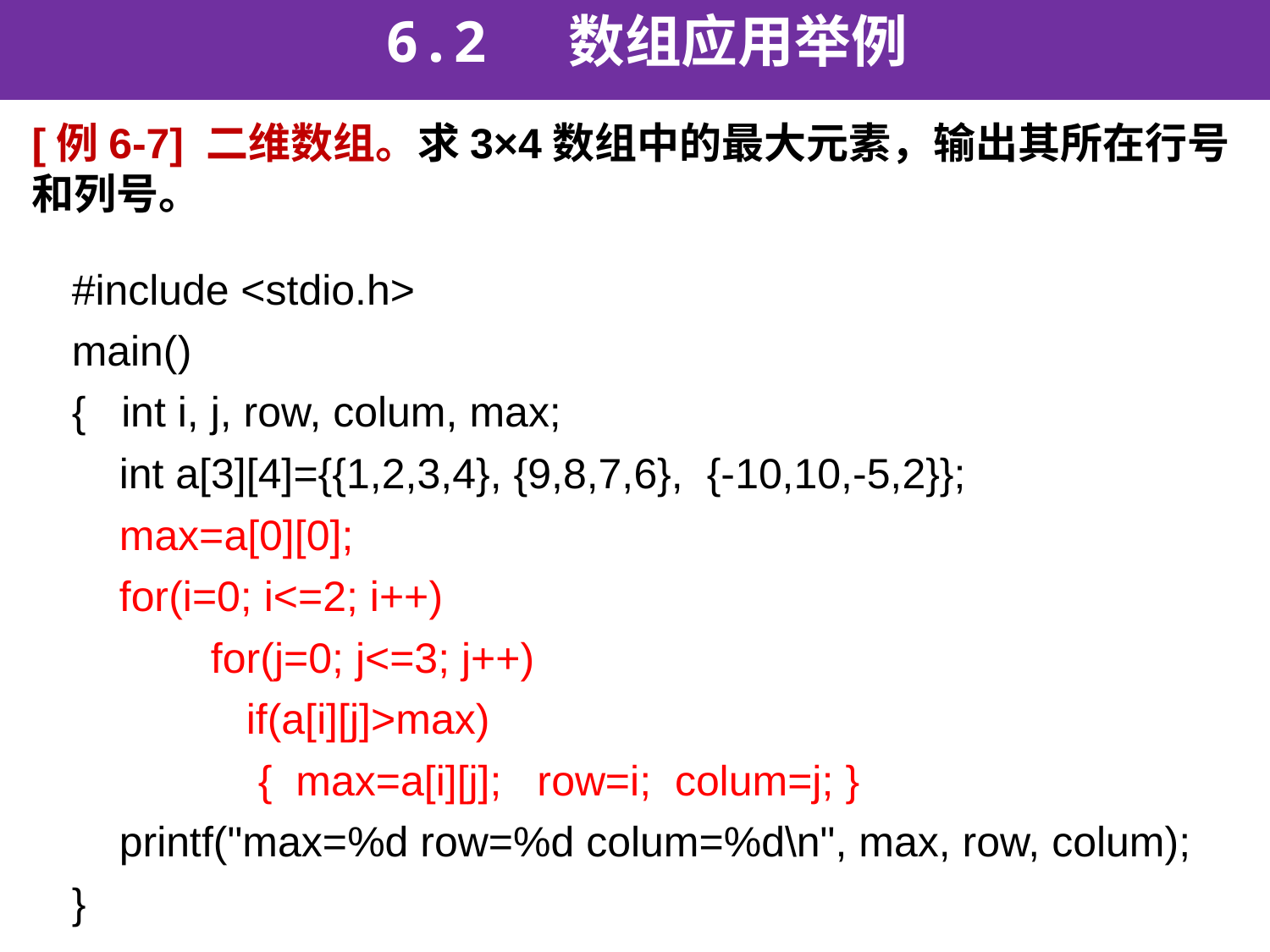

6.2  数组应用举例
[例6-7] 二维数组。求3×4数组中的最大元素，输出其所在行号和列号。
#include <stdio.h>
main()
{   int i, j, row, colum, max;
    int a[3][4]={{1,2,3,4}, {9,8,7,6},  {-10,10,-5,2}};
    max=a[0][0];
    for(i=0; i<=2; i++)
	 for(j=0; j<=3; j++)
	    if(a[i][j]>max)
	     {  max=a[i][j];   row=i;  colum=j; }
    printf("max=%d row=%d colum=%d\n", max, row, colum);
}